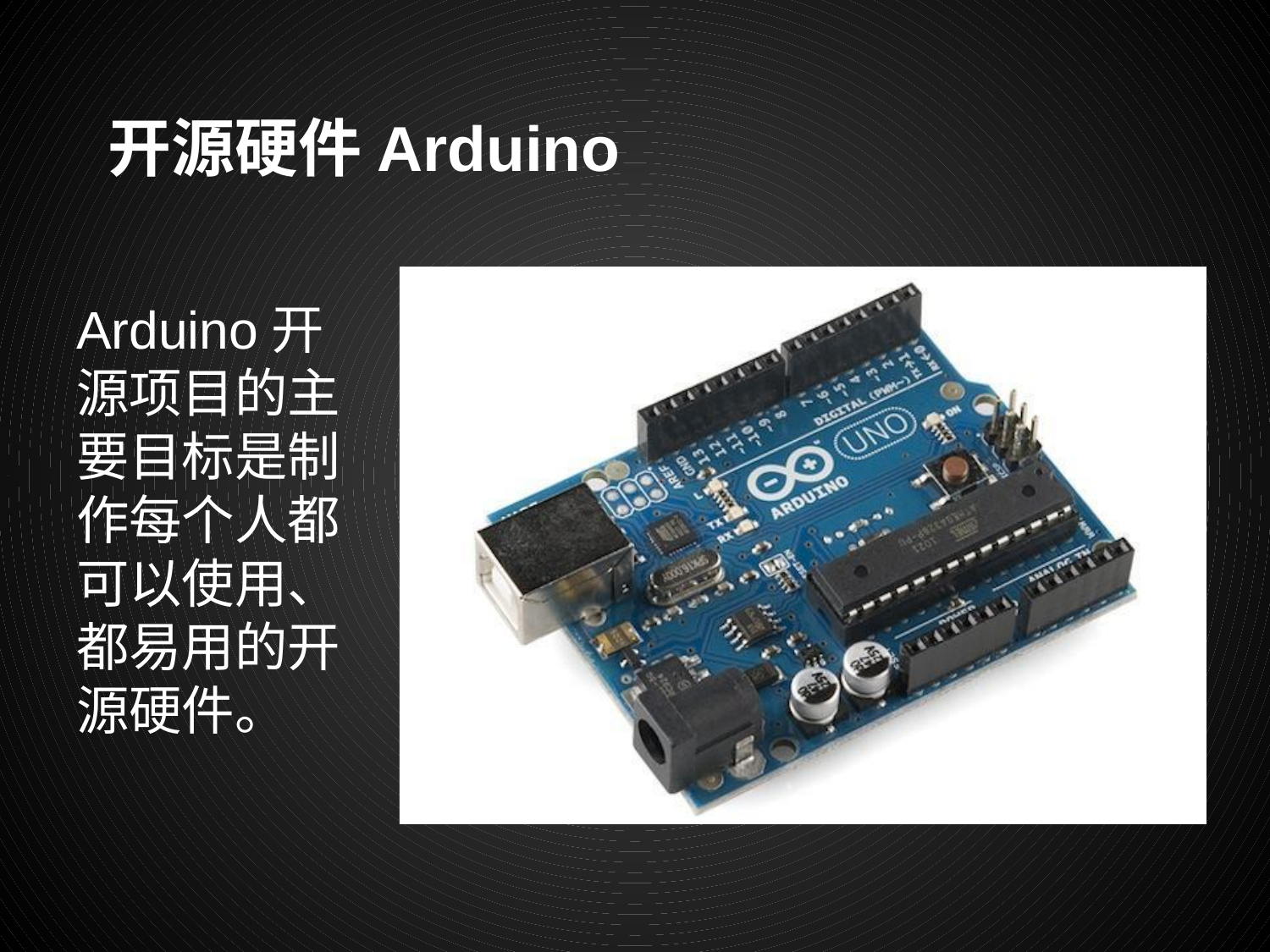

# 开源硬件Arduino

Arduino开源项目的主要目标是制作每个人都可以使用、都易用的开源硬件。